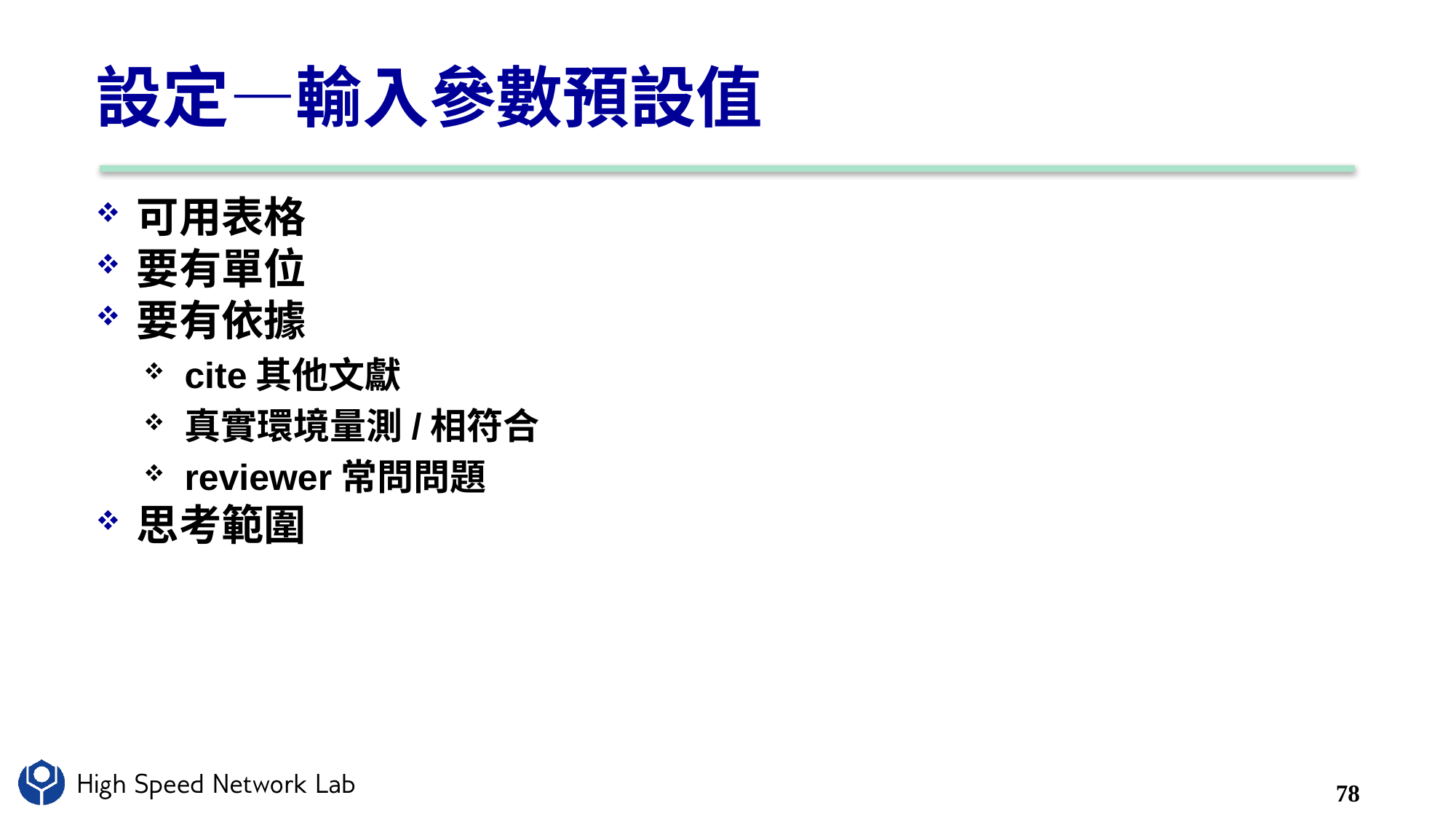

# 設定—輸入參數預設值
可用表格
要有單位
要有依據
cite其他文獻
真實環境量測/相符合
reviewer常問問題
思考範圍

78